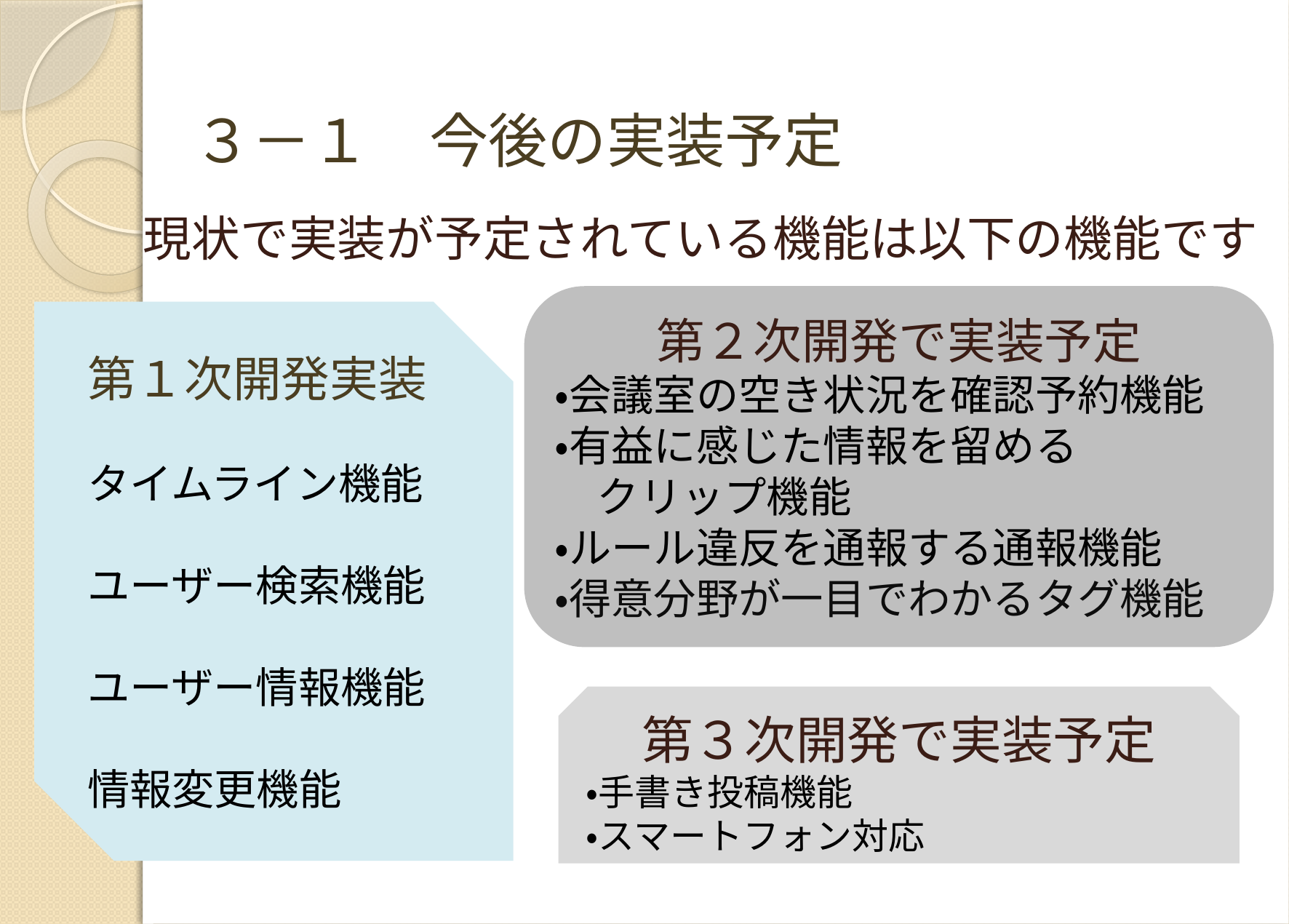

# ３－１　今後の実装予定
現状で実装が予定されている機能は以下の機能です
第２次開発で実装予定
・会議室の空き状況を確認予約機能
・有益に感じた情報を留める
　クリップ機能
・ルール違反を通報する通報機能
・得意分野が一目でわかるタグ機能
第１次開発実装

タイムライン機能

ユーザー検索機能

ユーザー情報機能

情報変更機能
第３次開発で実装予定
・手書き投稿機能
・スマートフォン対応